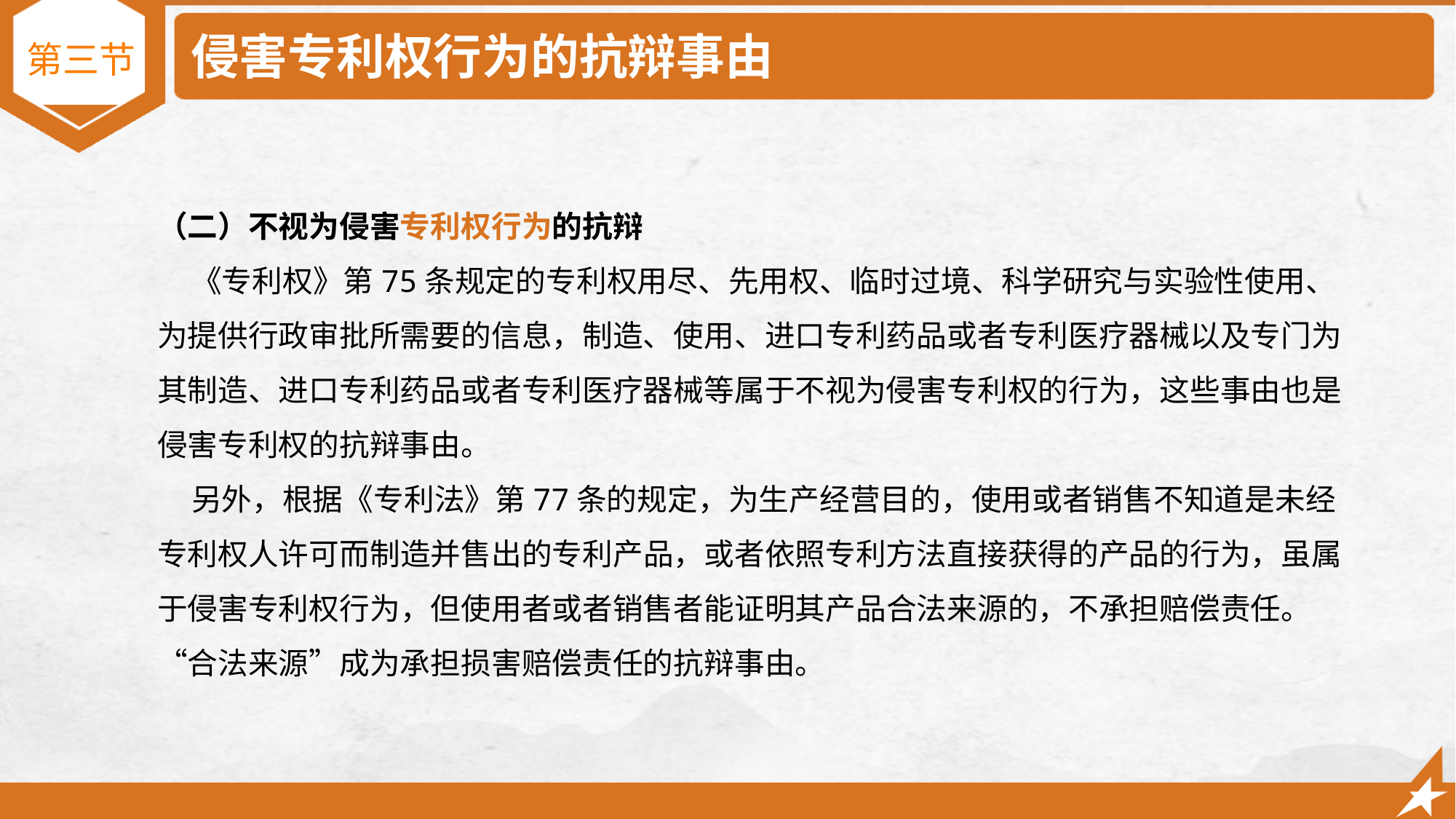

# 侵害专利权行为的抗辩事由
第三节
（二）不视为侵害专利权行为的抗辩
    《专利权》第75条规定的专利权用尽、先用权、临时过境、科学研究与实验性使用、为提供行政审批所需要的信息，制造、使用、进口专利药品或者专利医疗器械以及专门为其制造、进口专利药品或者专利医疗器械等属于不视为侵害专利权的行为，这些事由也是侵害专利权的抗辩事由。
    另外，根据《专利法》第77条的规定，为生产经营目的，使用或者销售不知道是未经专利权人许可而制造并售出的专利产品，或者依照专利方法直接获得的产品的行为，虽属于侵害专利权行为，但使用者或者销售者能证明其产品合法来源的，不承担赔偿责任。“合法来源”成为承担损害赔偿责任的抗辩事由。